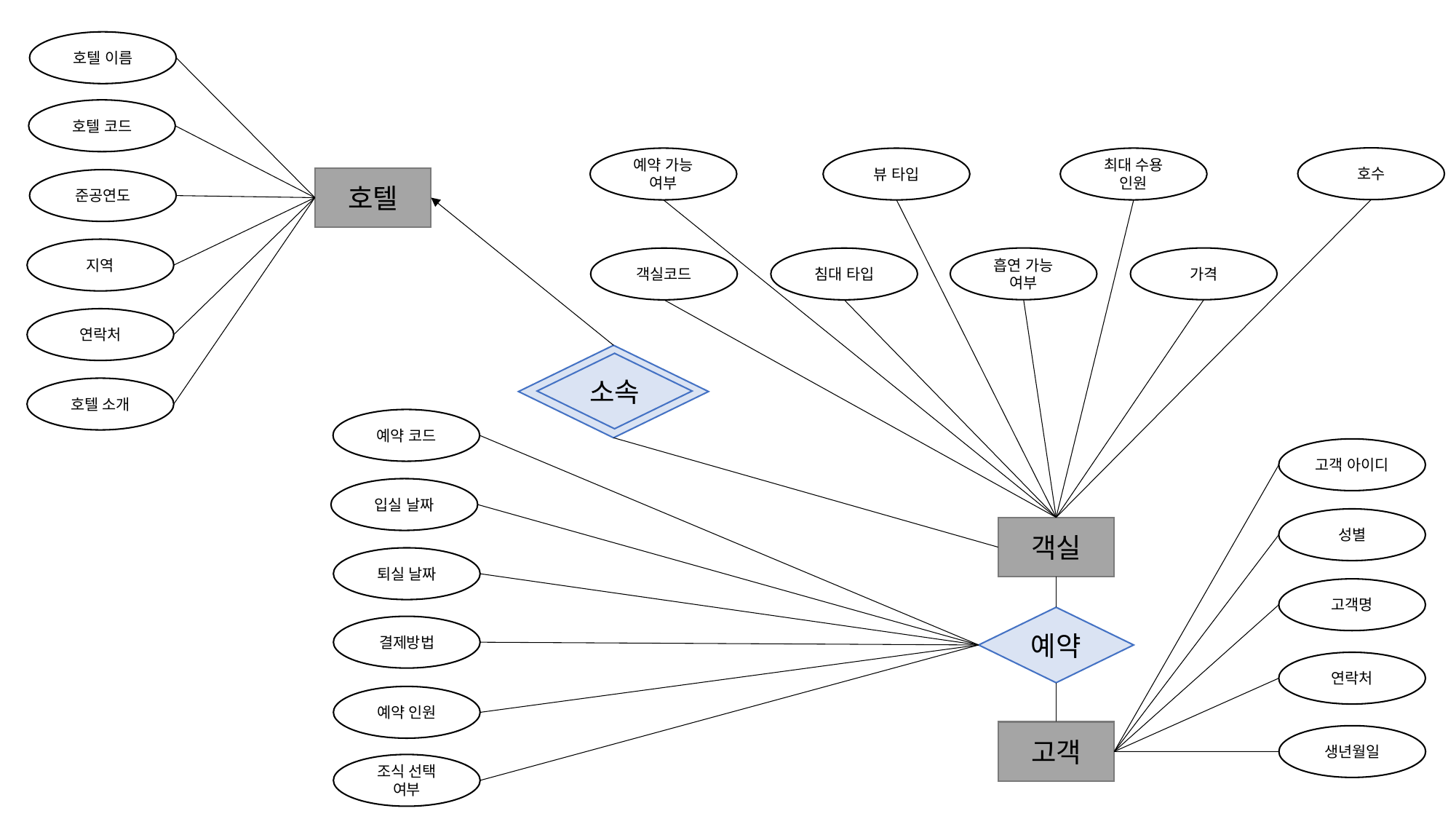

호텔 이름
호텔 코드
호수
예약 가능 여부
최대 수용 인원
뷰 타입
호텔
준공연도
지역
가격
흡연 가능 여부
객실코드
침대 타입
연락처
소속
소속
호텔 소개
예약 코드
고객 아이디
입실 날짜
성별
객실
퇴실 날짜
고객명
예약
결제방법
연락처
예약 인원
고객
생년월일
조식 선택 여부